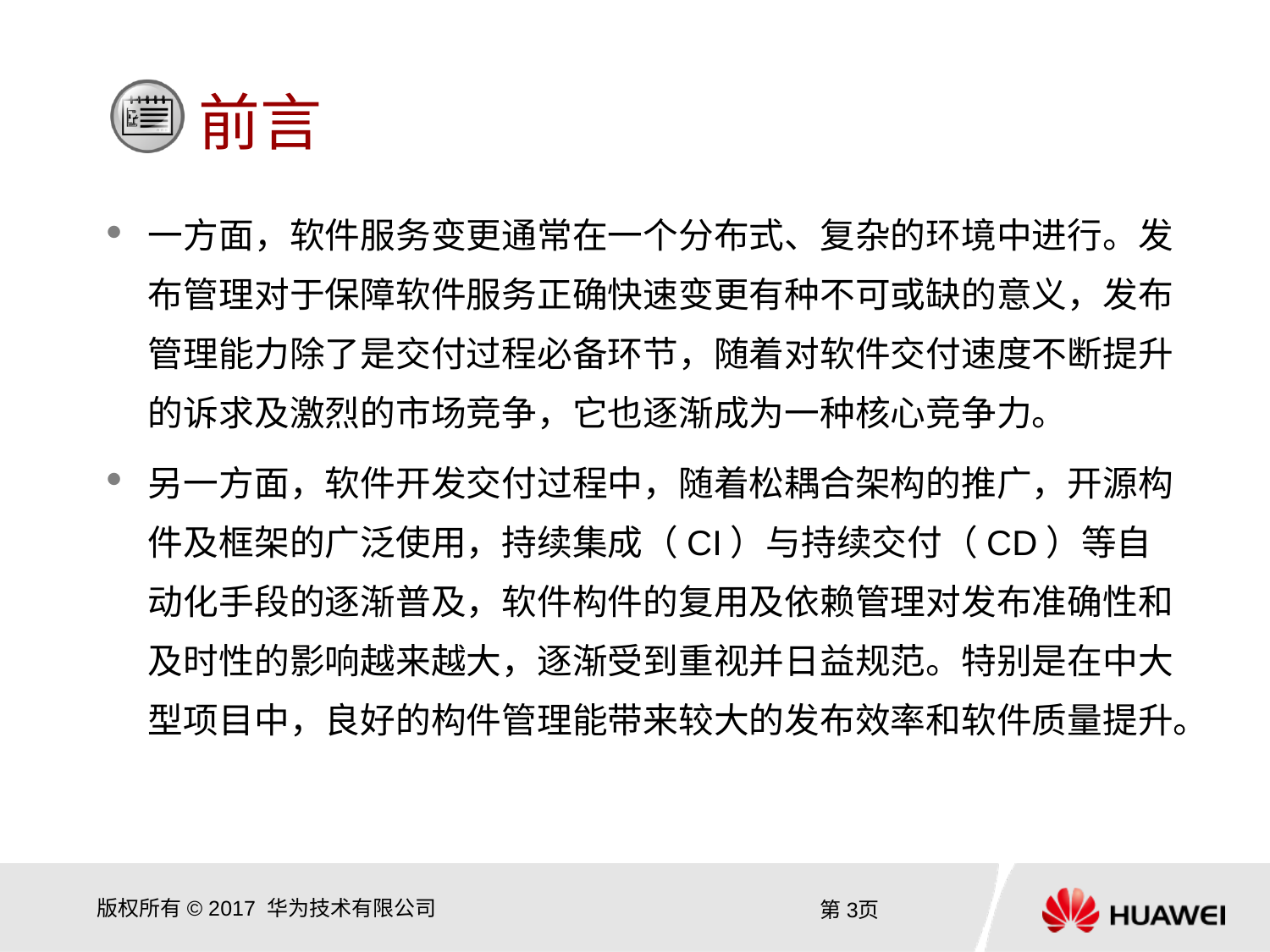

一方面，软件服务变更通常在一个分布式、复杂的环境中进行。发布管理对于保障软件服务正确快速变更有种不可或缺的意义，发布管理能力除了是交付过程必备环节，随着对软件交付速度不断提升的诉求及激烈的市场竞争，它也逐渐成为一种核心竞争力。
另一方面，软件开发交付过程中，随着松耦合架构的推广，开源构件及框架的广泛使用，持续集成（CI）与持续交付（CD）等自动化手段的逐渐普及，软件构件的复用及依赖管理对发布准确性和及时性的影响越来越大，逐渐受到重视并日益规范。特别是在中大型项目中，良好的构件管理能带来较大的发布效率和软件质量提升。